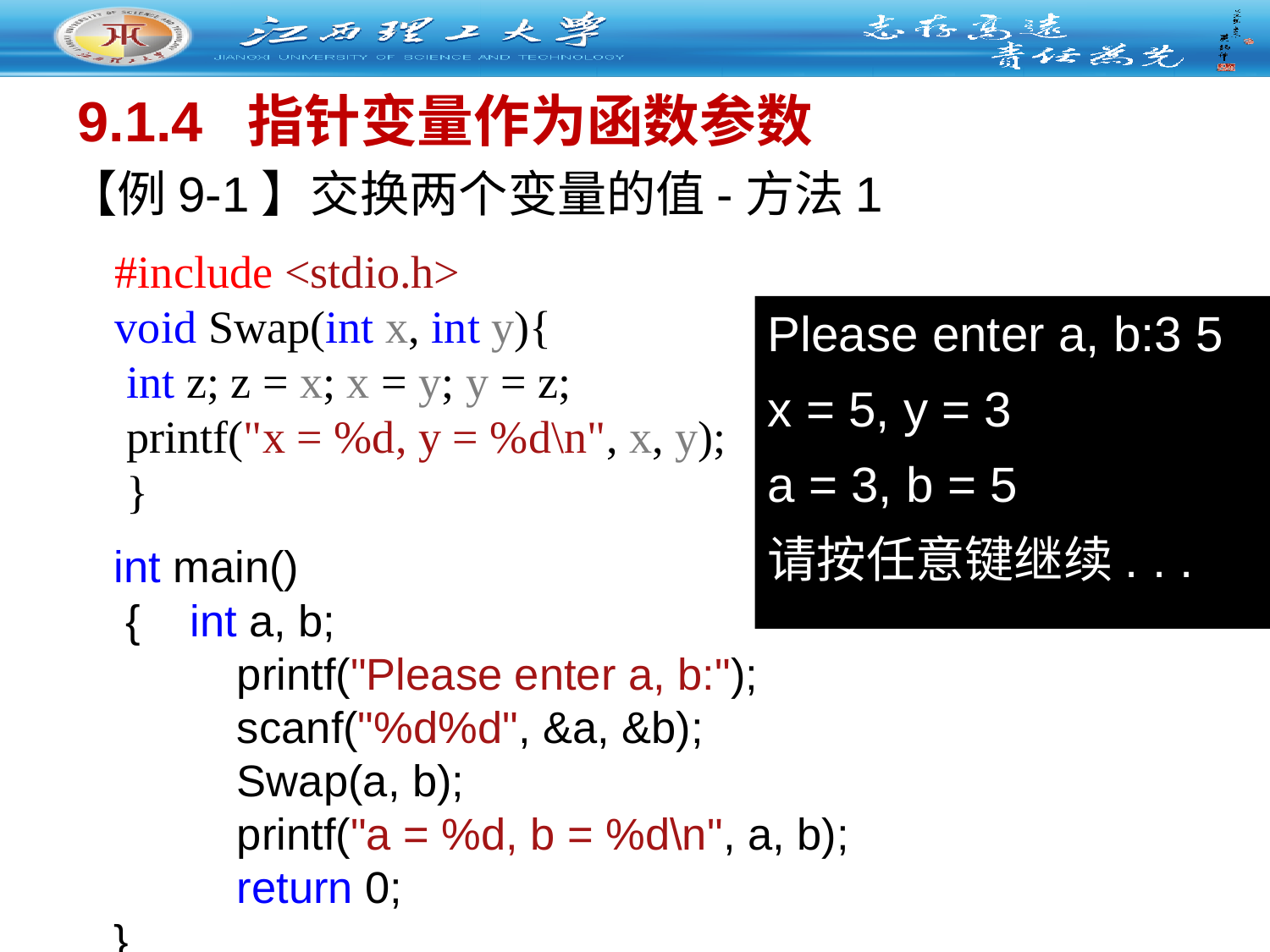

# 9.1.4  指针变量作为函数参数
【例9-1】交换两个变量的值-方法1
#include <stdio.h>
void Swap(int x, int y){
 int z; z = x; x = y; y = z;
 printf("x = %d, y = %d\n", x, y);
 }
Please enter a, b:3 5
x = 5, y = 3
a = 3, b = 5
请按任意键继续. . .

int main()
 {    int a, b;
  	printf("Please enter a, b:");
  	scanf("%d%d", &a, &b);
  	Swap(a, b);
  	printf("a = %d, b = %d\n", a, b);
  	return 0;
}